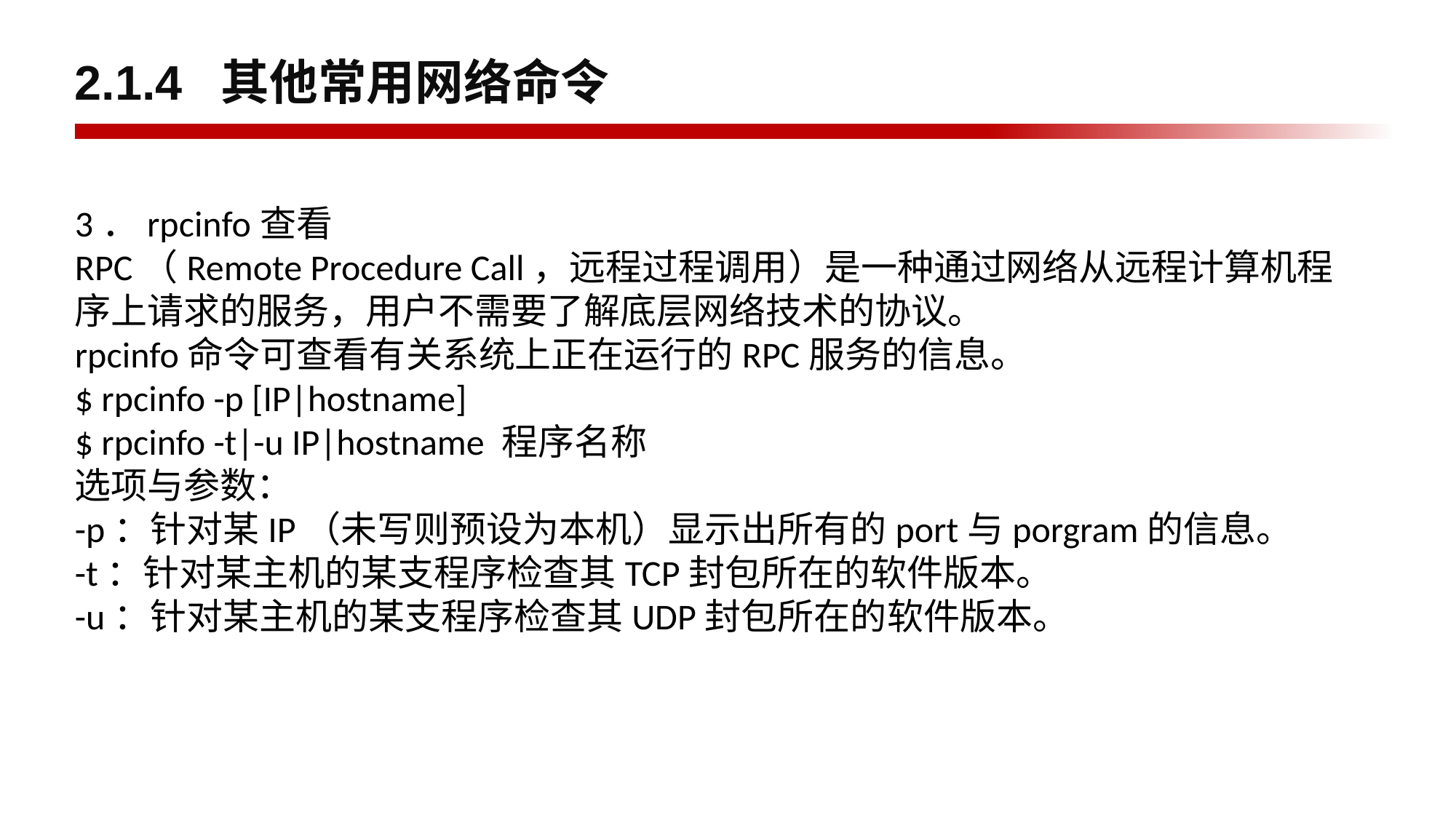

# 2.1.4  其他常用网络命令

3．rpcinfo查看
RPC（Remote Procedure Call，远程过程调用）是一种通过网络从远程计算机程序上请求的服务，用户不需要了解底层网络技术的协议。
rpcinfo命令可查看有关系统上正在运行的RPC服务的信息。
$ rpcinfo -p [IP|hostname]
$ rpcinfo -t|-u IP|hostname 程序名称
选项与参数：
-p：针对某IP（未写则预设为本机）显示出所有的port与porgram的信息。
-t：针对某主机的某支程序检查其TCP封包所在的软件版本。
-u：针对某主机的某支程序检查其UDP封包所在的软件版本。